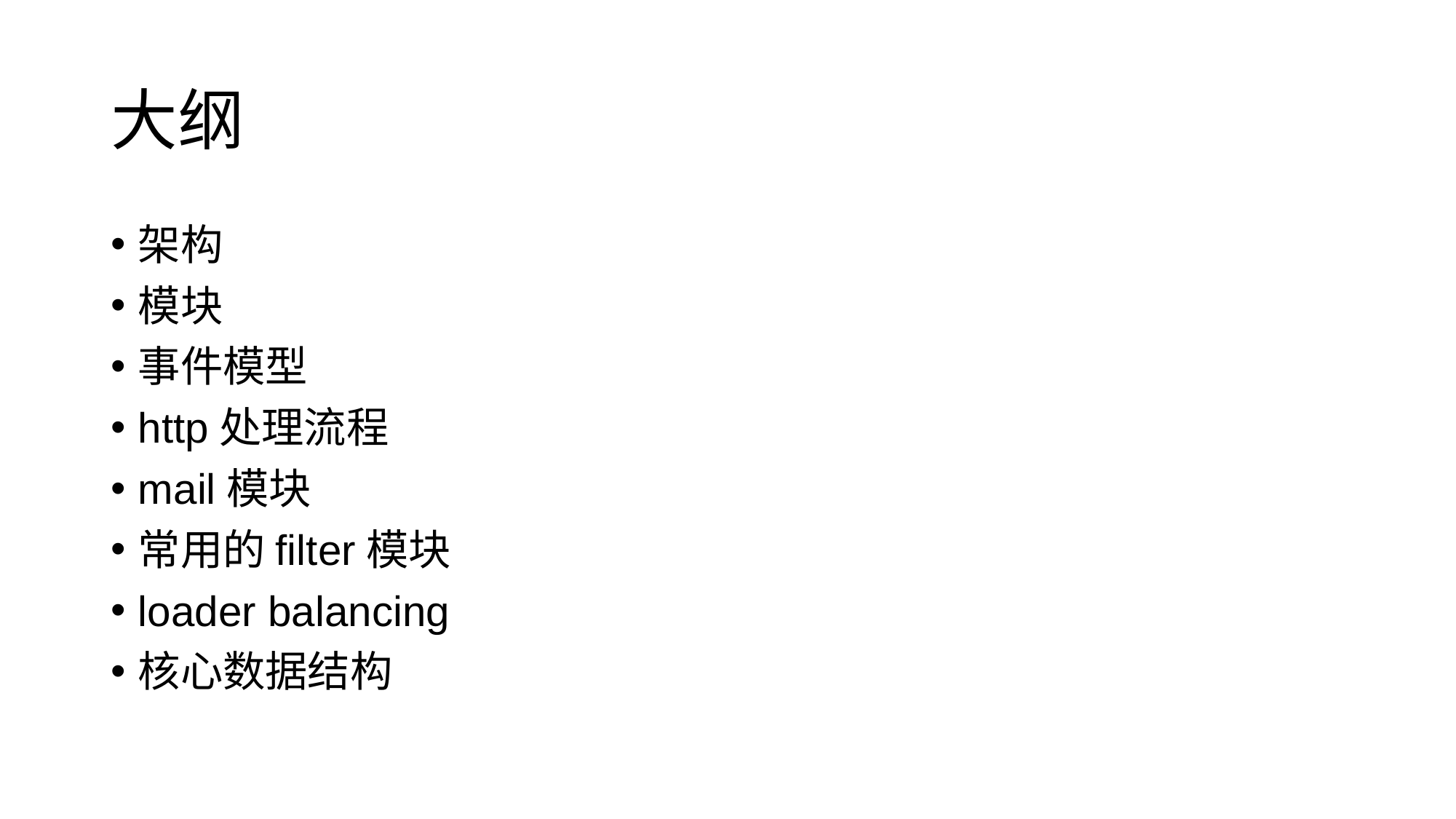

# 大纲
架构
模块
事件模型
http处理流程
mail模块
常用的filter模块
loader balancing
核心数据结构